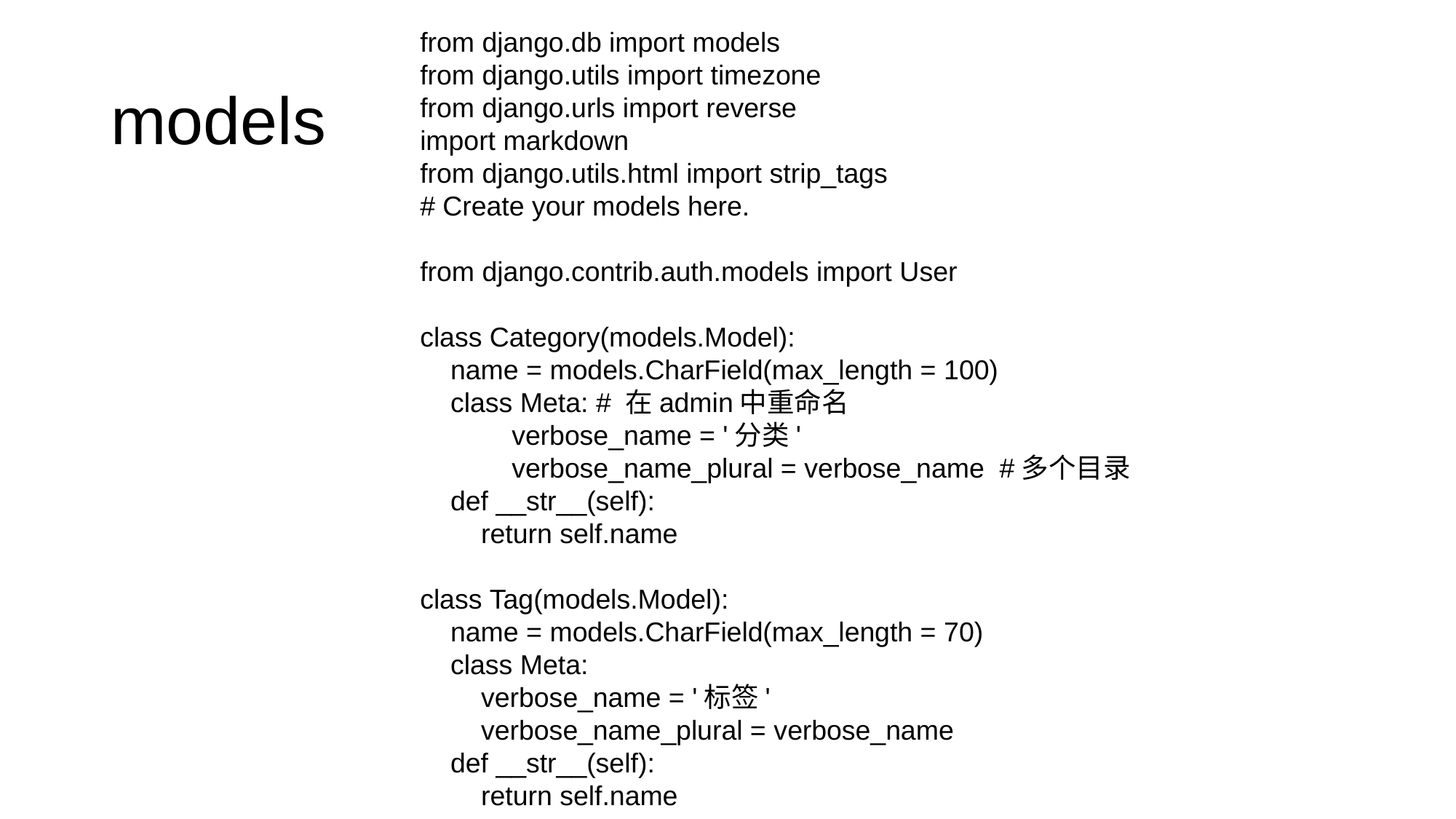

from django.db import models
from django.utils import timezone
from django.urls import reverse
import markdown
from django.utils.html import strip_tags
# Create your models here.
from django.contrib.auth.models import User
class Category(models.Model):
    name = models.CharField(max_length = 100)
    class Meta: # 在admin中重命名
            verbose_name = '分类'
            verbose_name_plural = verbose_name  #多个目录
    def __str__(self):
        return self.name
class Tag(models.Model):
    name = models.CharField(max_length = 70)
    class Meta:
        verbose_name = '标签'
        verbose_name_plural = verbose_name
    def __str__(self):
        return self.name

# models